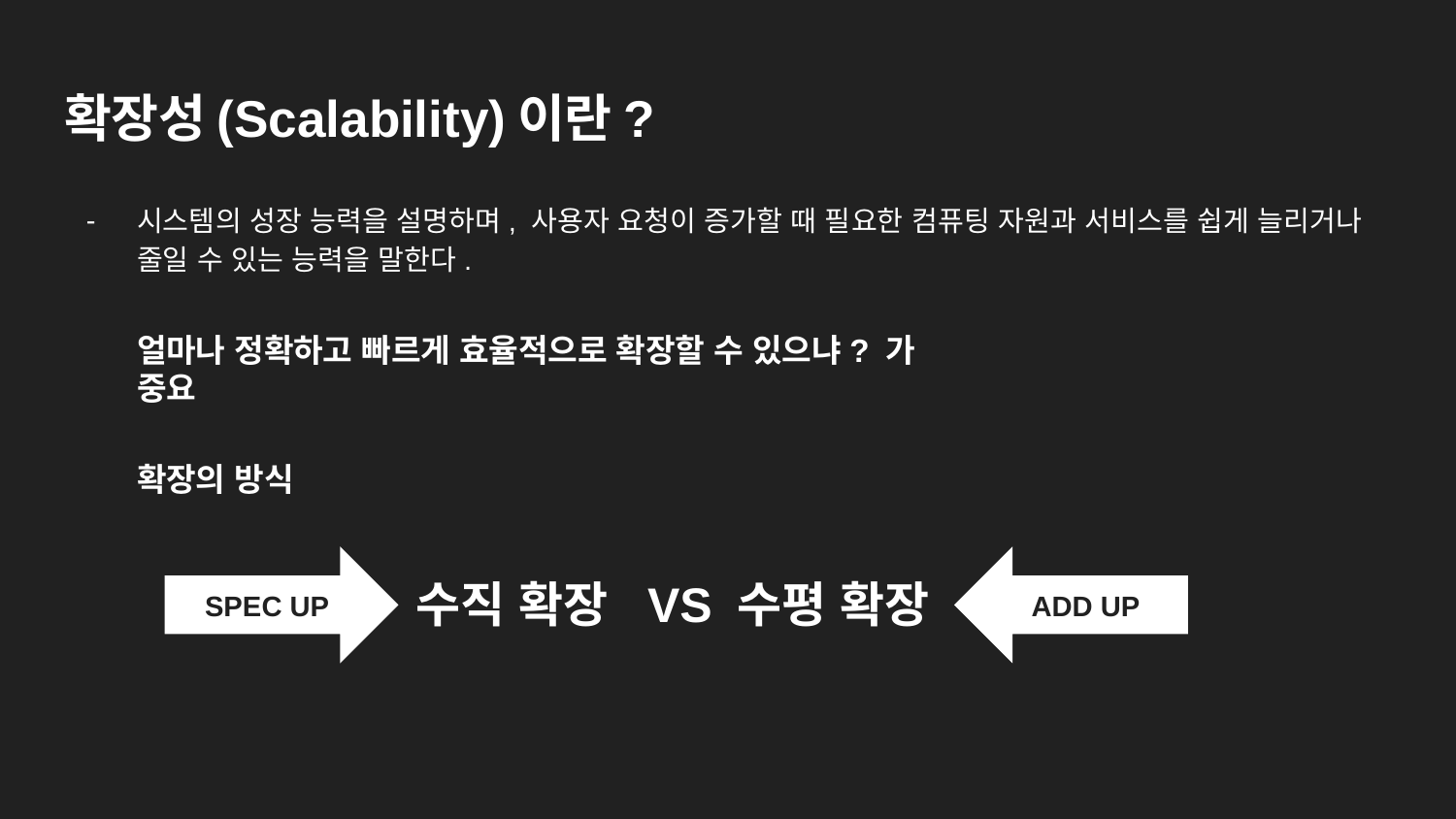

# 확장성(Scalability)이란?
시스템의 성장 능력을 설명하며, 사용자 요청이 증가할 때 필요한 컴퓨팅 자원과 서비스를 쉽게 늘리거나 줄일 수 있는 능력을 말한다.
얼마나 정확하고 빠르게 효율적으로 확장할 수 있으냐? 가 중요
확장의 방식
SPEC UP
ADD UP
수직 확장  VS 수평 확장